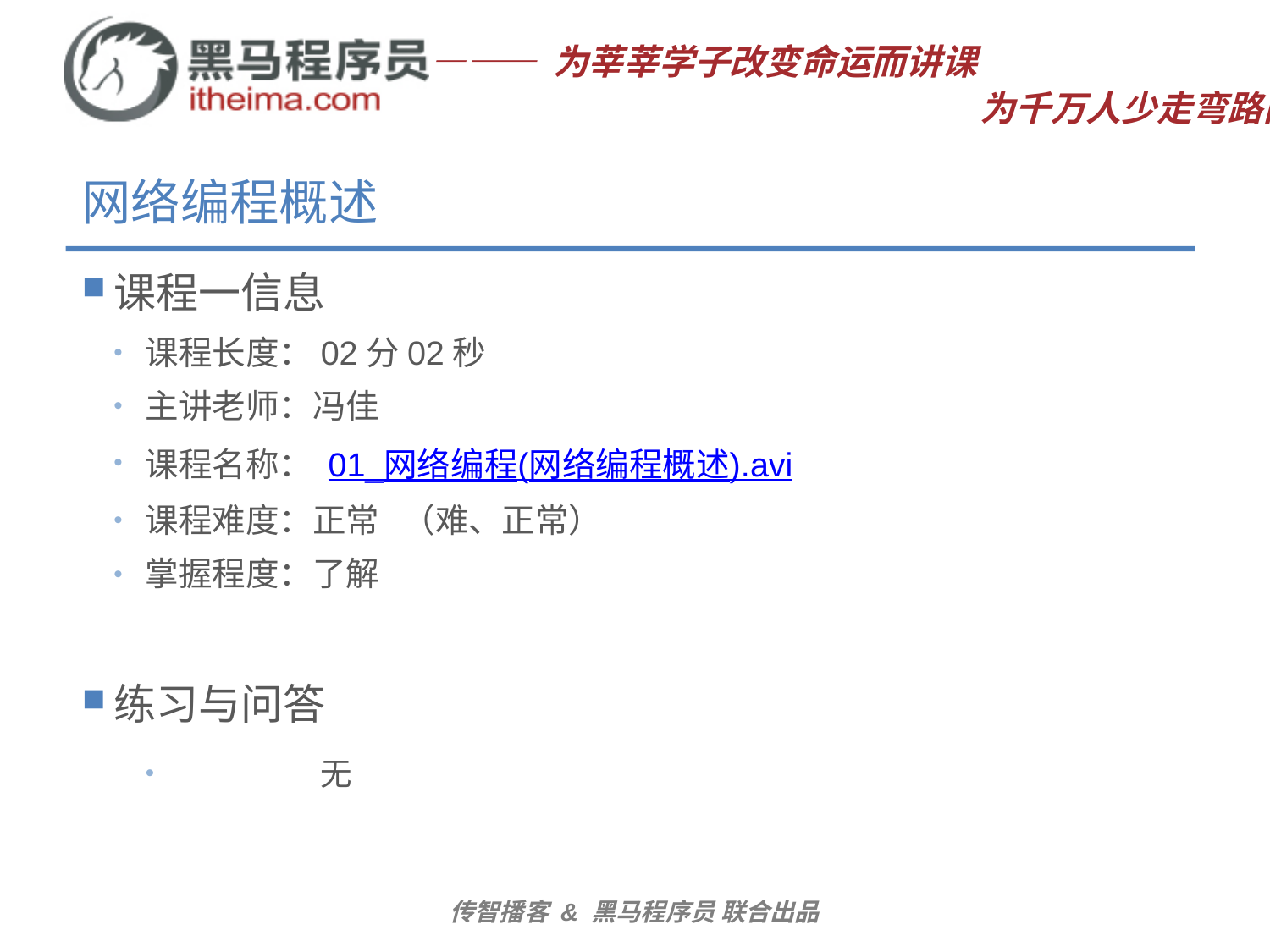

# 网络编程概述
课程一信息
课程长度：02分02秒
主讲老师：冯佳
课程名称： 01_网络编程(网络编程概述).avi
课程难度：正常   （难、正常）
掌握程度：了解

练习与问答
	无